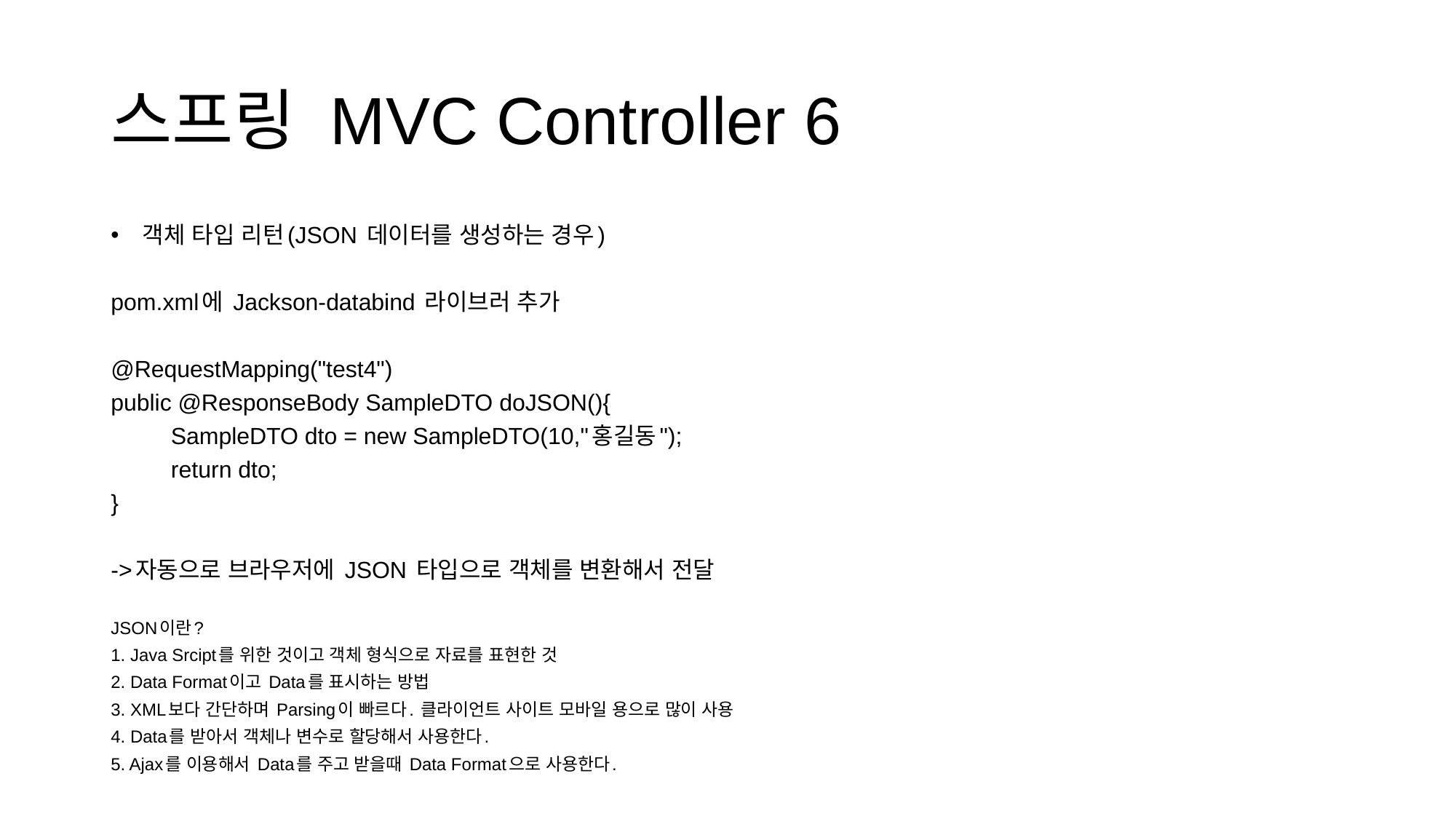

# 스프링 MVC Controller 6
객체 타입 리턴(JSON 데이터를 생성하는 경우)

pom.xml에 Jackson-databind 라이브러 추가

@RequestMapping("test4")
public @ResponseBody SampleDTO doJSON(){
	SampleDTO dto = new SampleDTO(10,"홍길동");
	return dto;
}

->자동으로 브라우저에 JSON 타입으로 객체를 변환해서 전달

JSON이란?
1. Java Srcipt를 위한 것이고 객체 형식으로 자료를 표현한 것
2. Data Format이고 Data를 표시하는 방법
3. XML보다 간단하며 Parsing이 빠르다. 클라이언트 사이트 모바일 용으로 많이 사용
4. Data를 받아서 객체나 변수로 할당해서 사용한다.
5. Ajax를 이용해서 Data를 주고 받을때 Data Format으로 사용한다.